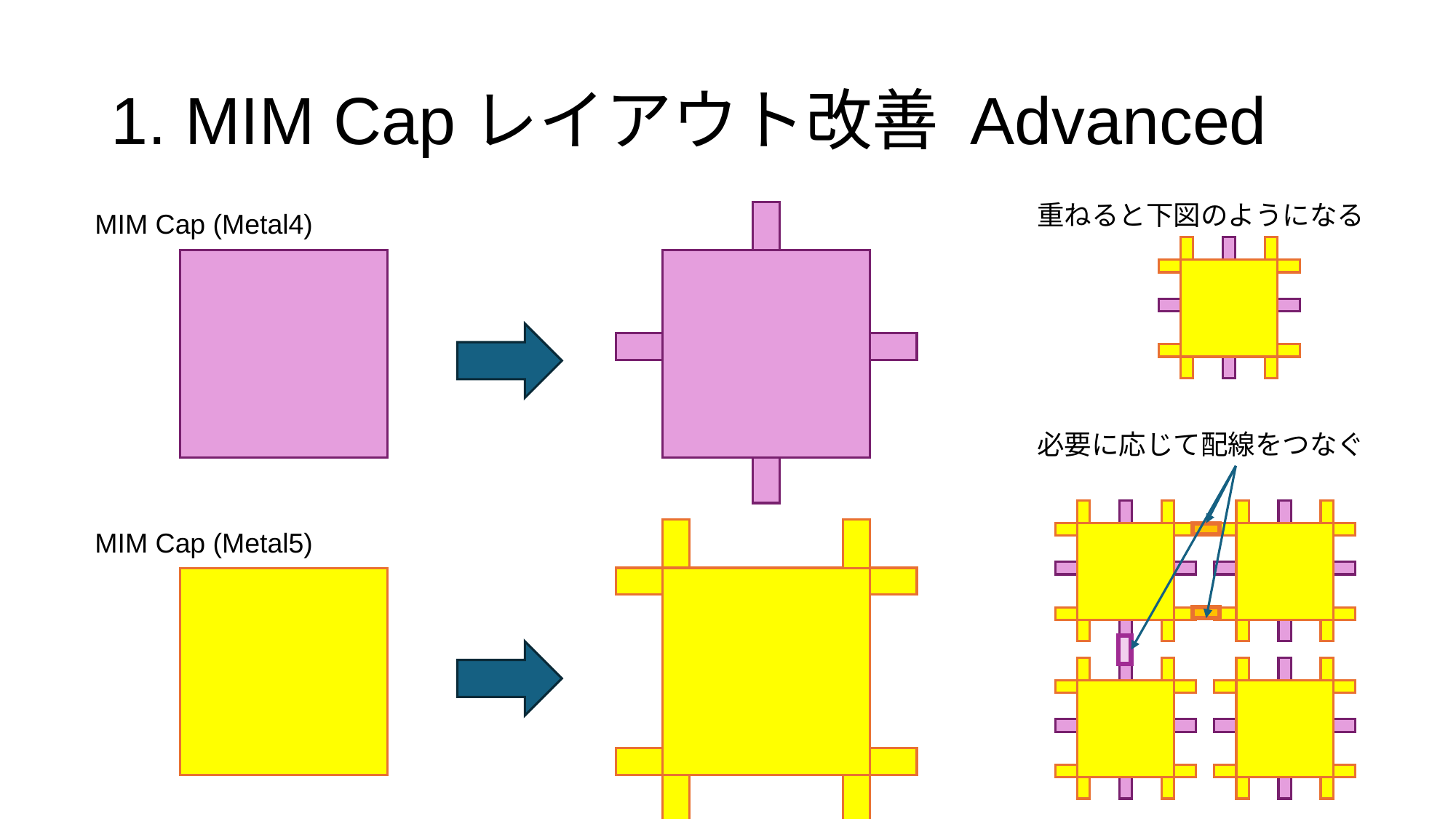

# 1. MIM Capレイアウト改善 Advanced
重ねると下図のようになる
MIM Cap (Metal4)

必要に応じて配線をつなぐ

MIM Cap (Metal5)